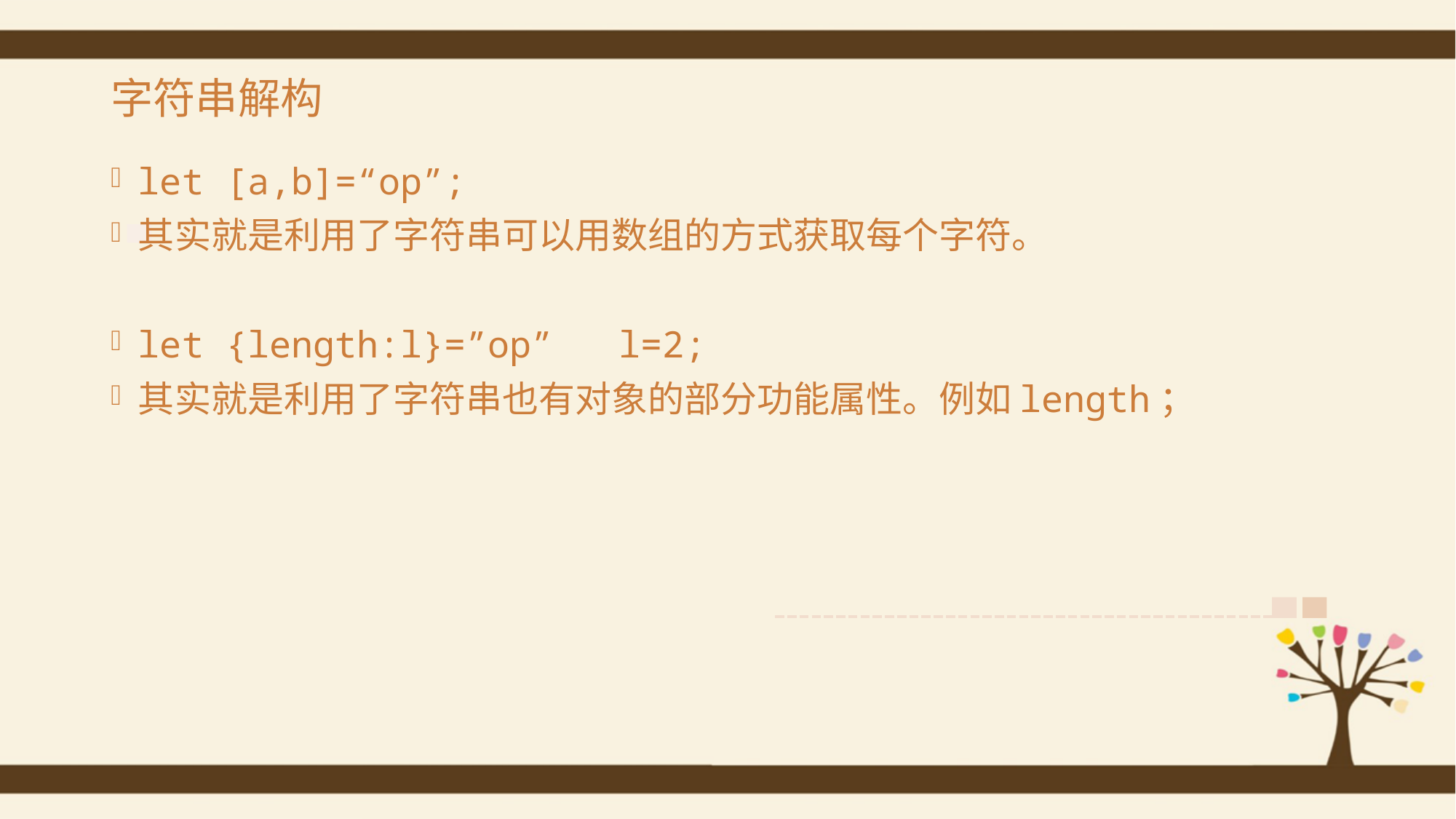

# 字符串解构
let [a,b]=“op”;
其实就是利用了字符串可以用数组的方式获取每个字符。

let {length:l}=”op”   l=2;
其实就是利用了字符串也有对象的部分功能属性。例如length；